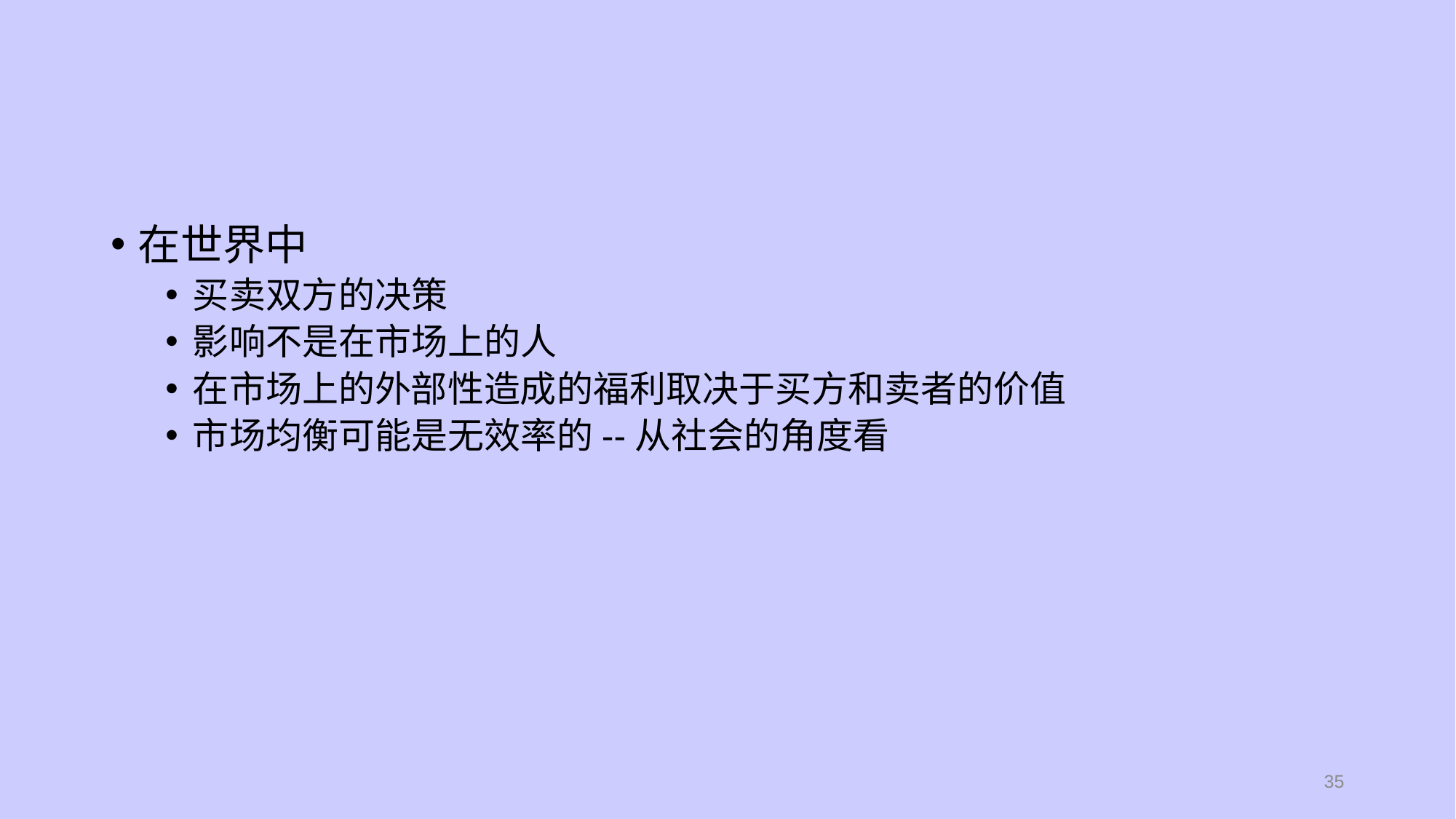

#
在世界中
买卖双方的决策
影响不是在市场上的人
在市场上的外部性造成的福利取决于买方和卖者的价值
市场均衡可能是无效率的--从社会的角度看

35